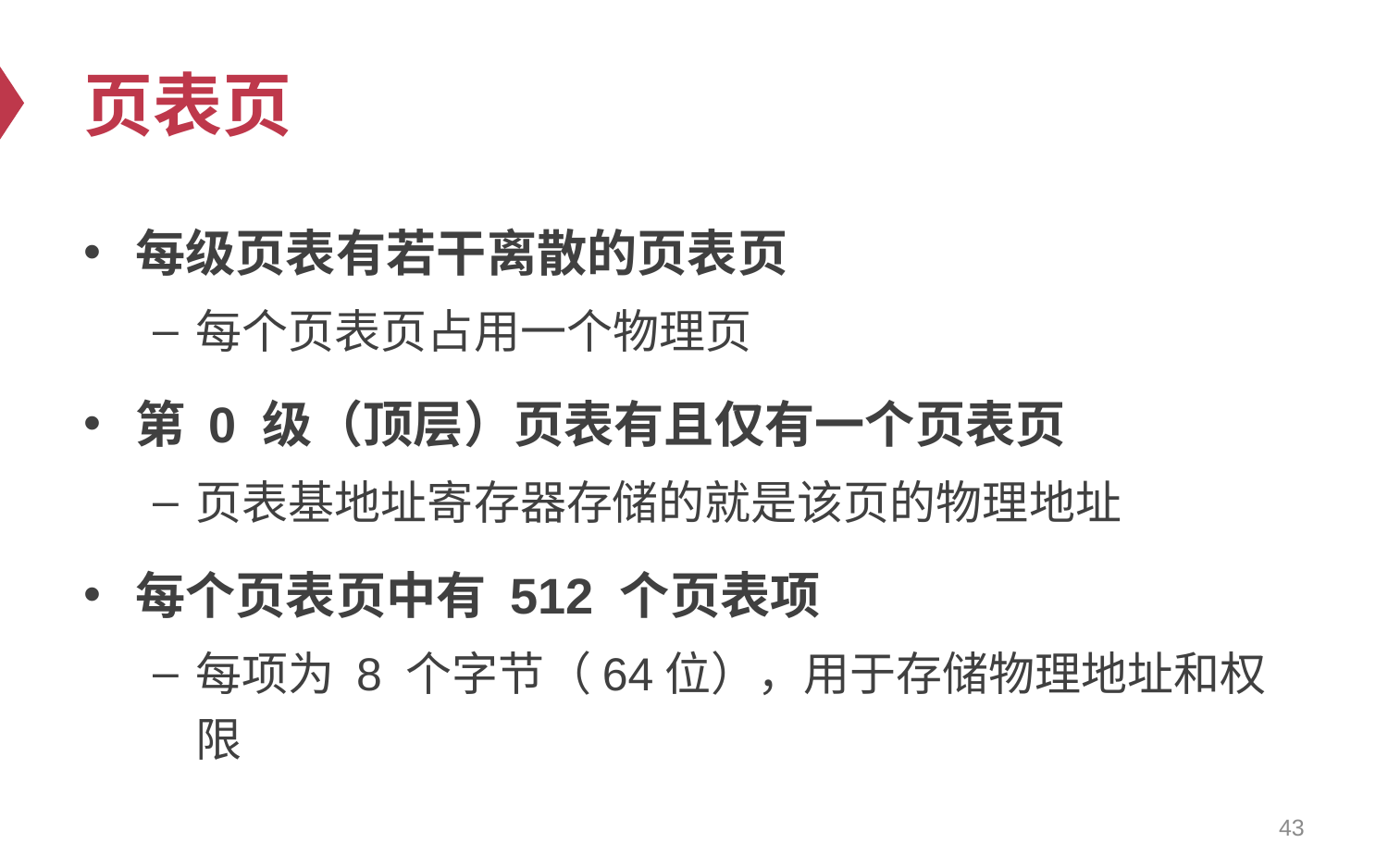

# 页表页
每级页表有若干离散的页表页
每个页表页占用一个物理页
第 0 级（顶层）页表有且仅有一个页表页
页表基地址寄存器存储的就是该页的物理地址
每个页表页中有 512 个页表项
每项为 8 个字节（64位），用于存储物理地址和权限
43